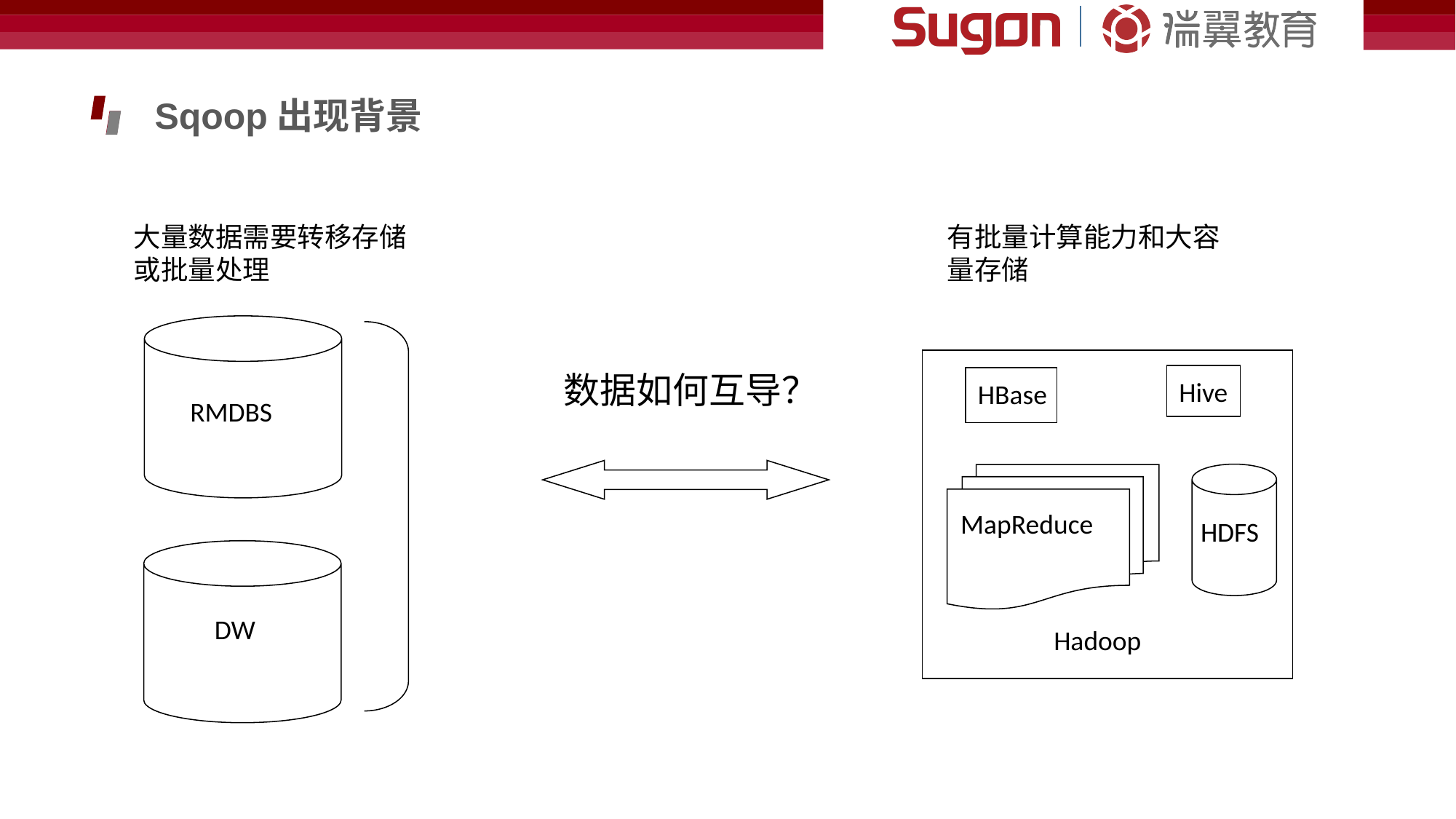

Sqoop出现背景

大量数据需要转移存储或批量处理

有批量计算能力和大容量存储

RMDBS

DW

  Hive

  HBase

MapReduce

HDFS

Hadoop

数据如何互导？